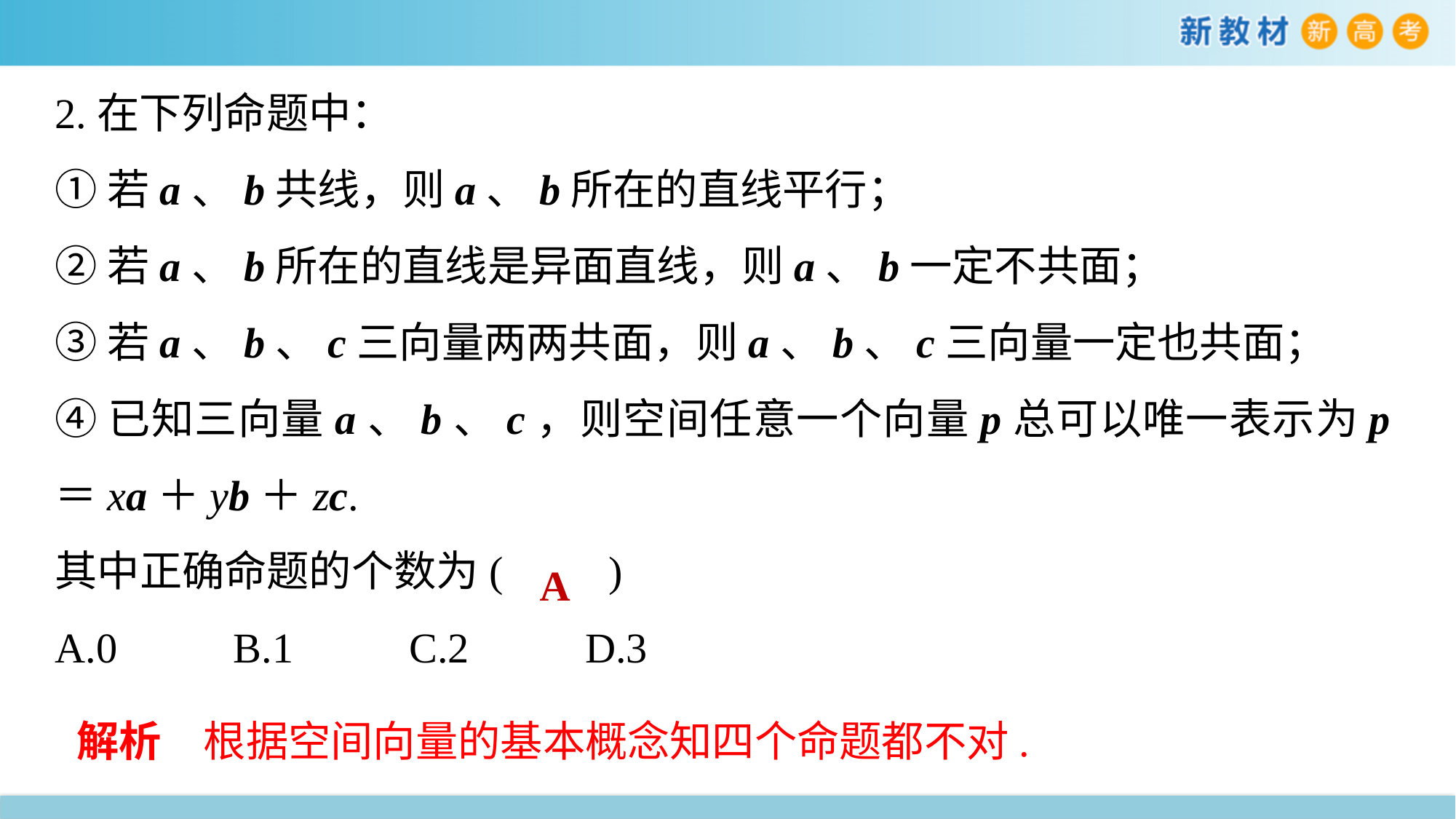

2.在下列命题中：
①若a、b共线，则a、b所在的直线平行；
②若a、b所在的直线是异面直线，则a、b一定不共面；
③若a、b、c三向量两两共面，则a、b、c三向量一定也共面；
④已知三向量a、b、c，则空间任意一个向量p总可以唯一表示为p＝xa＋yb＋zc.
其中正确命题的个数为(　　)
A.0           B.1           C.2           D.3
A
解析　根据空间向量的基本概念知四个命题都不对.